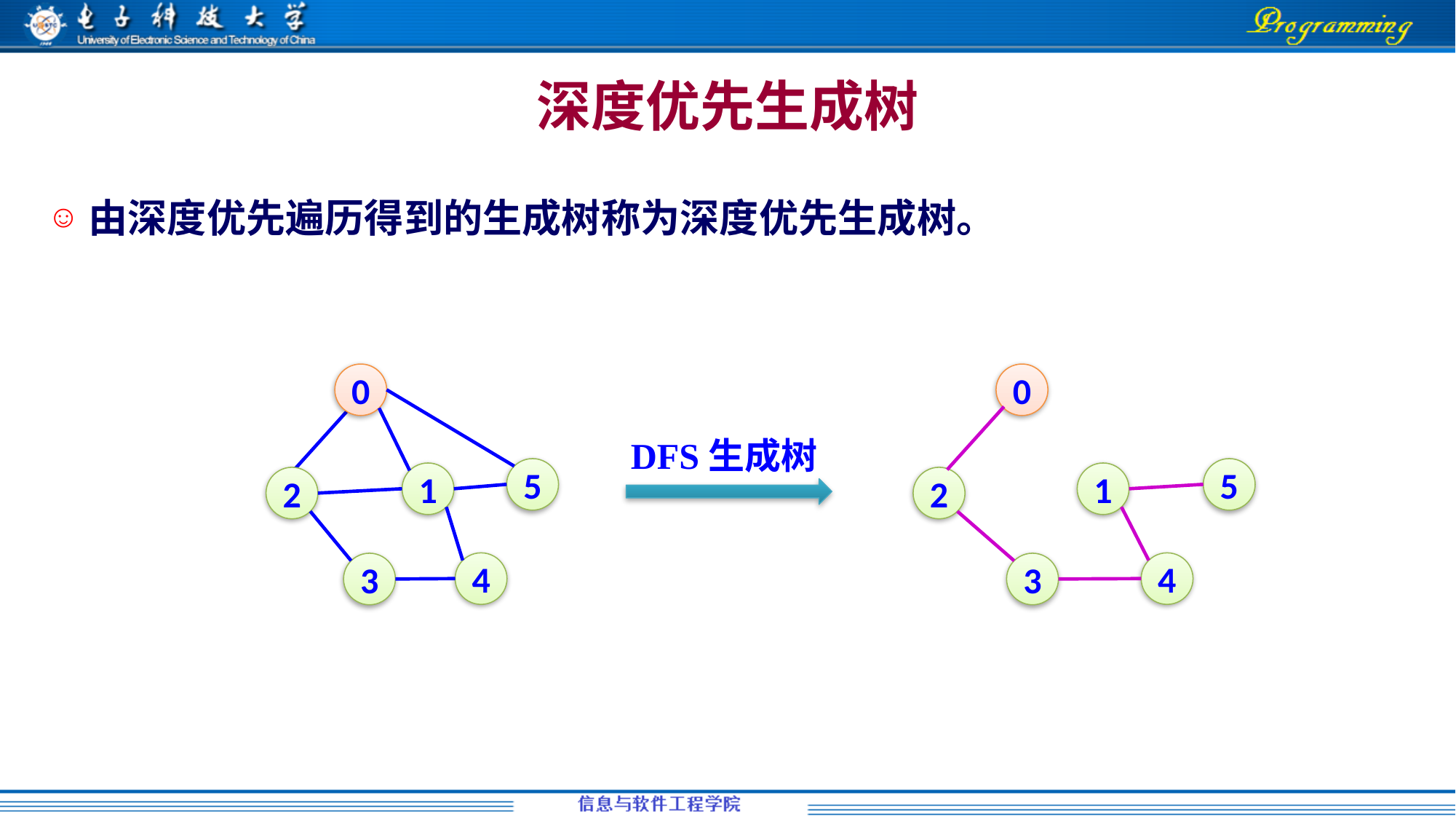

# 深度优先生成树
由深度优先遍历得到的生成树称为深度优先生成树。
0
0

5
1
2
4
3

DFS生成树

5
1
2
4
3